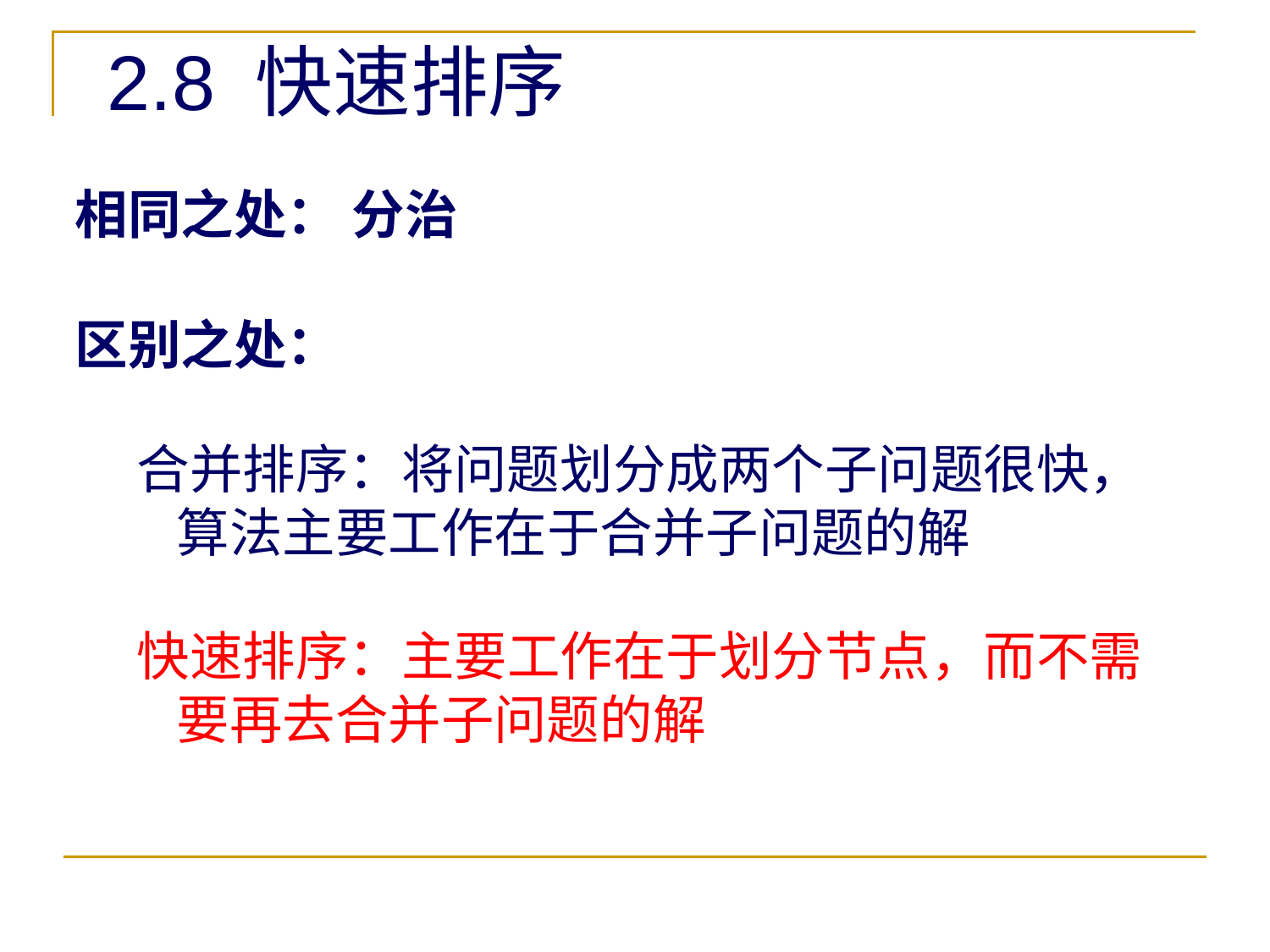

2.8 快速排序
相同之处： 分治

区别之处：

合并排序：将问题划分成两个子问题很快，算法主要工作在于合并子问题的解

快速排序：主要工作在于划分节点，而不需要再去合并子问题的解